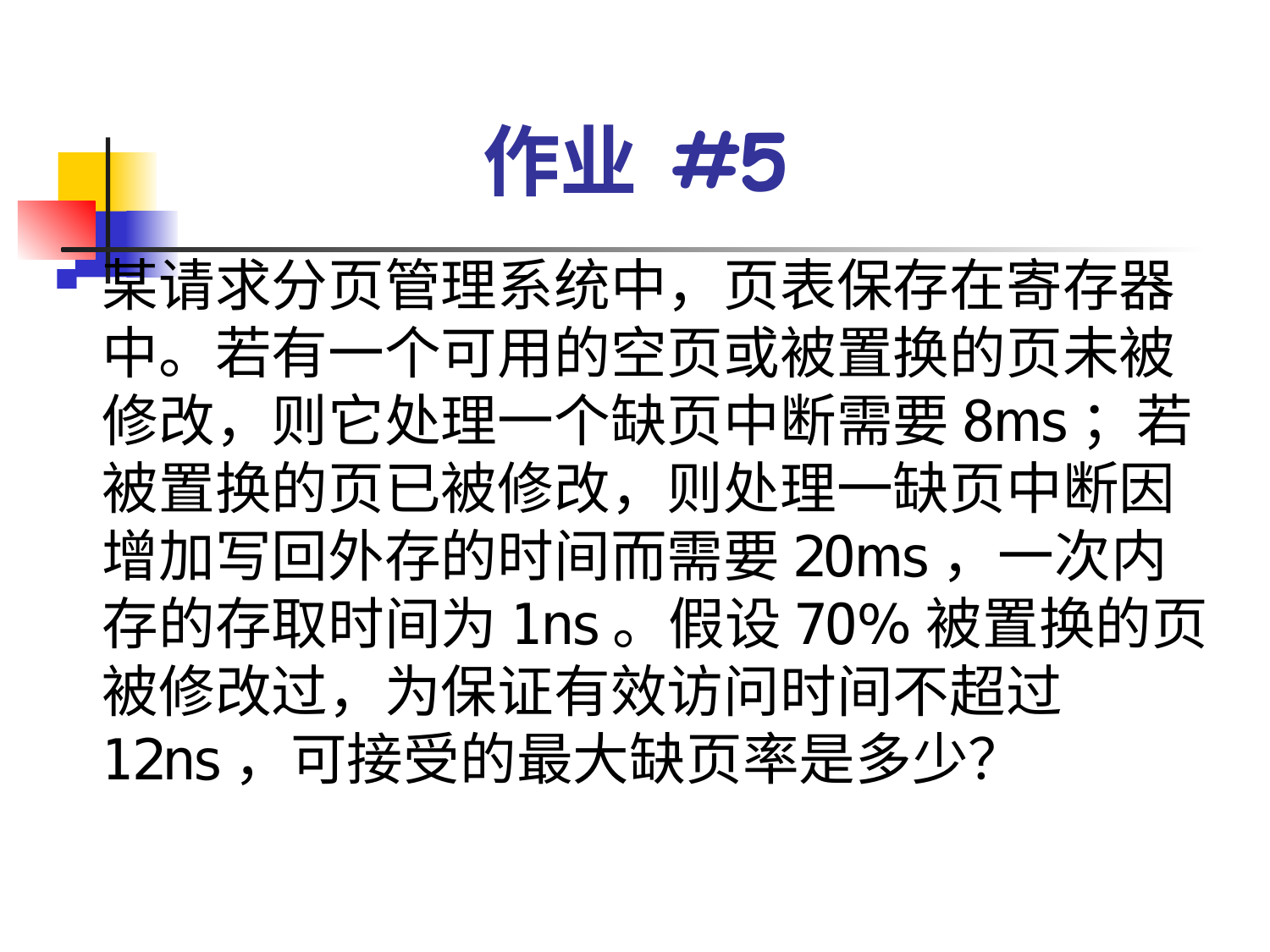

# 作业 #5
某请求分页管理系统中，页表保存在寄存器中。若有一个可用的空页或被置换的页未被修改，则它处理一个缺页中断需要8ms；若被置换的页已被修改，则处理一缺页中断因 增加写回外存的时间而需要20ms，一次内存的存取时间为1ns。假设70%被置换的页被修改过，为保证有效访问时间不超过12ns，可接受的最大缺页率是多少？